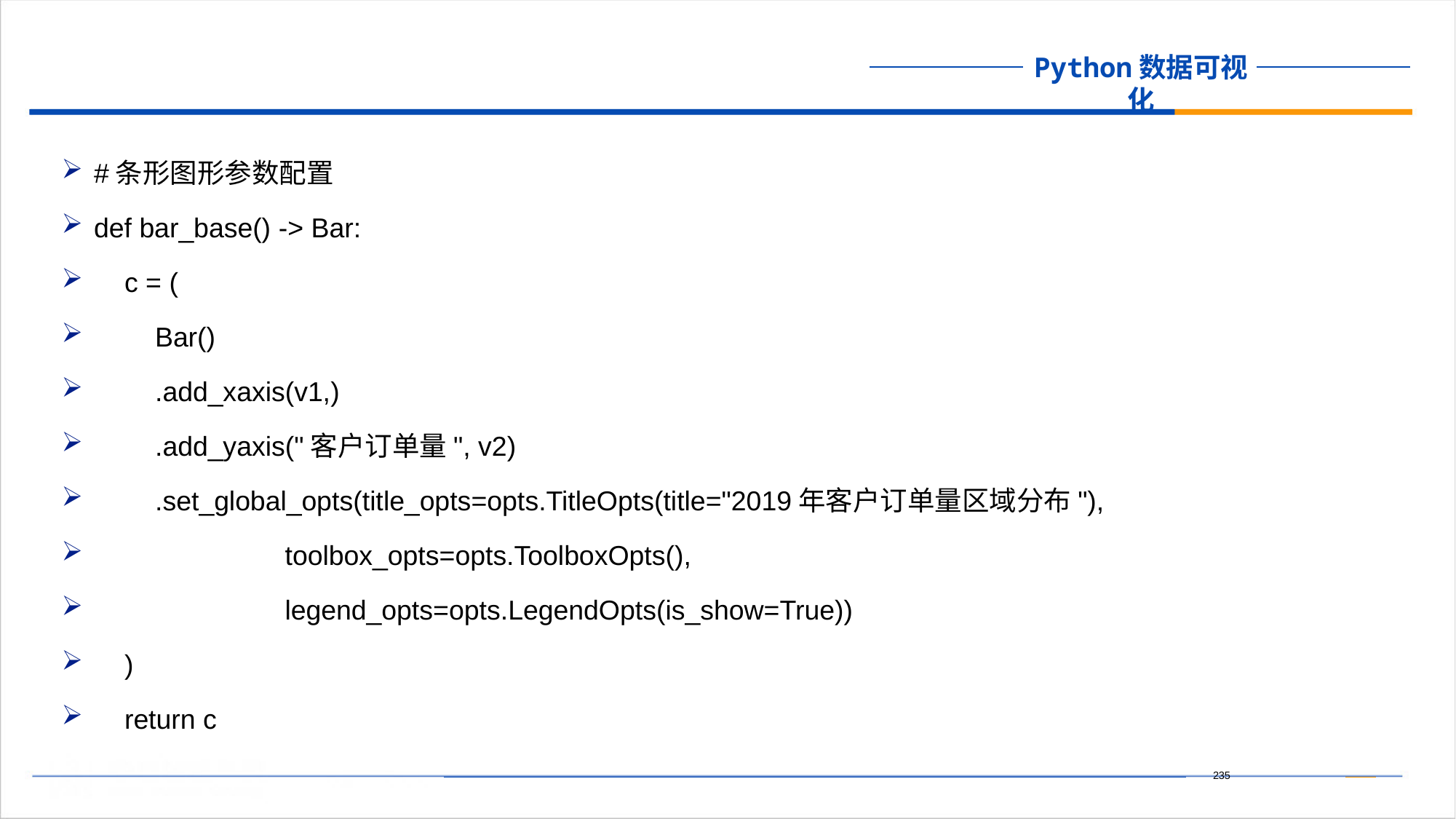

#条形图形参数配置
def bar_base() -> Bar:
    c = (
        Bar()
        .add_xaxis(v1,)
        .add_yaxis("客户订单量", v2)
        .set_global_opts(title_opts=opts.TitleOpts(title="2019年客户订单量区域分布"),
                         toolbox_opts=opts.ToolboxOpts(),
                         legend_opts=opts.LegendOpts(is_show=True))
    )
    return c